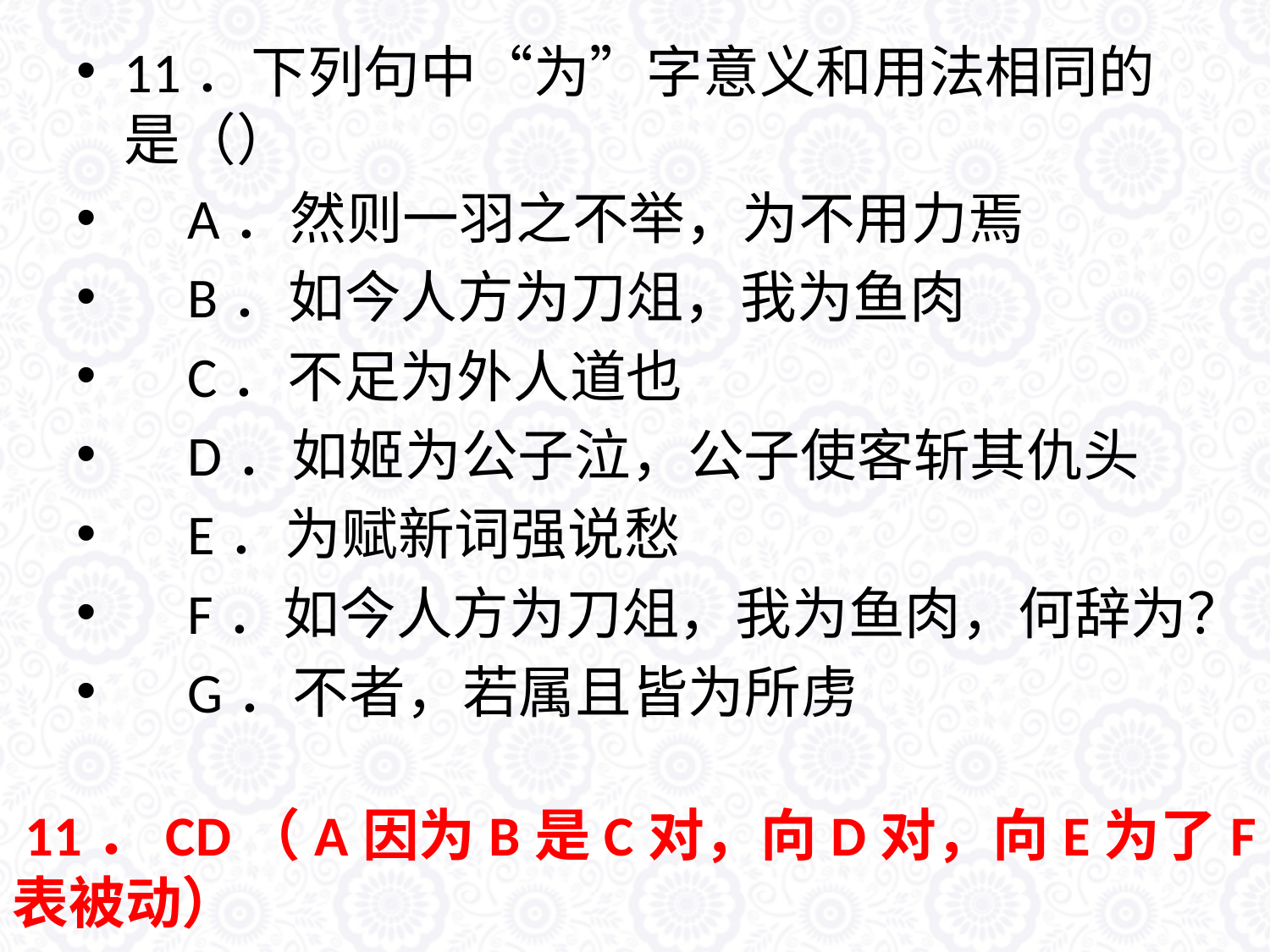

11．下列句中“为”字意义和用法相同的是（）
     A．然则一羽之不举，为不用力焉
     B．如今人方为刀俎，我为鱼肉
     C．不足为外人道也
     D．如姬为公子泣，公子使客斩其仇头
     E．为赋新词强说愁
     F．如今人方为刀俎，我为鱼肉，何辞为？
     G．不者，若属且皆为所虏

#
 11．CD（A因为B是C对，向D对，向E为了F表被动）